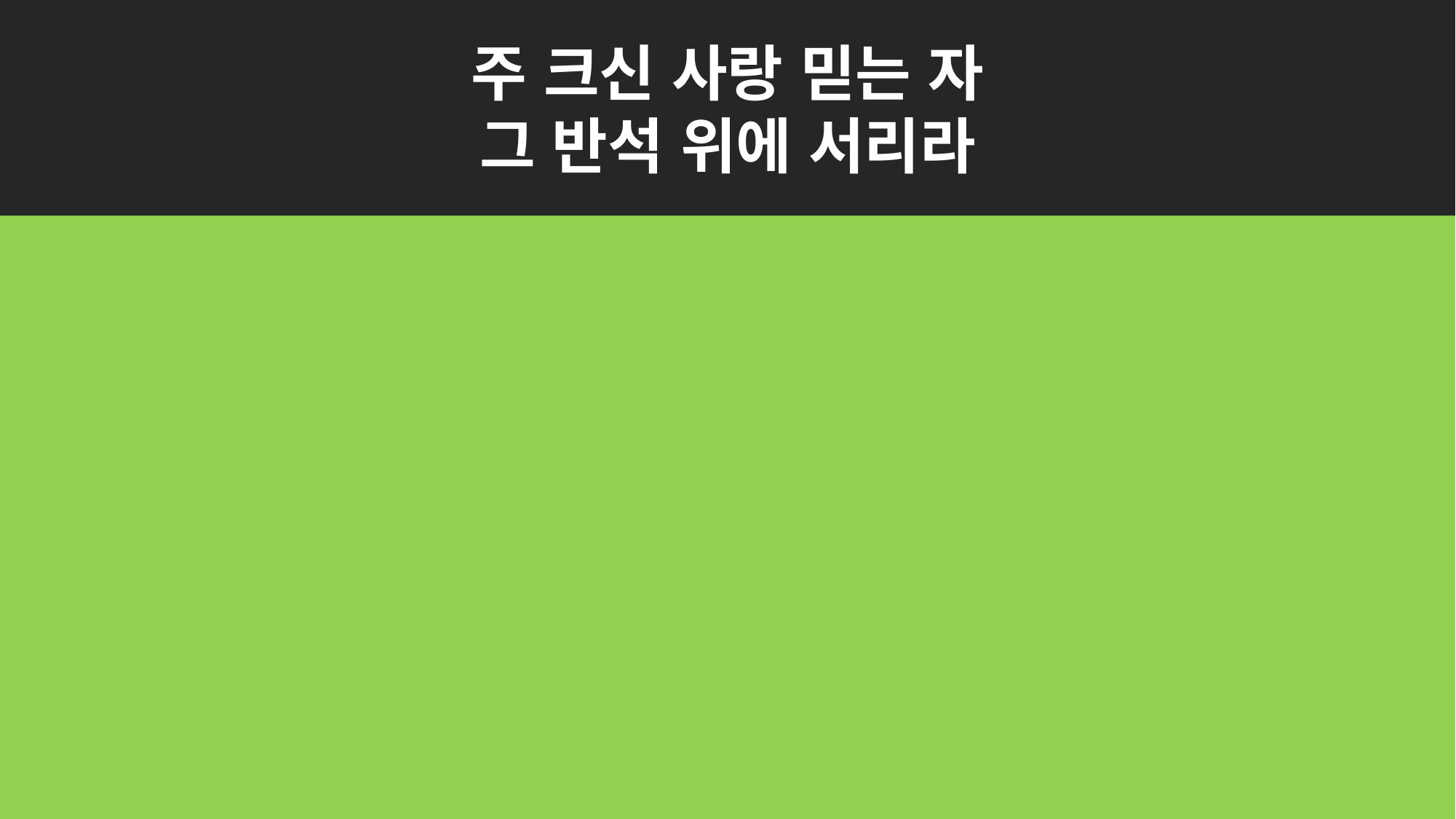

주 크신 사랑 믿는 자
그 반석 위에 서리라